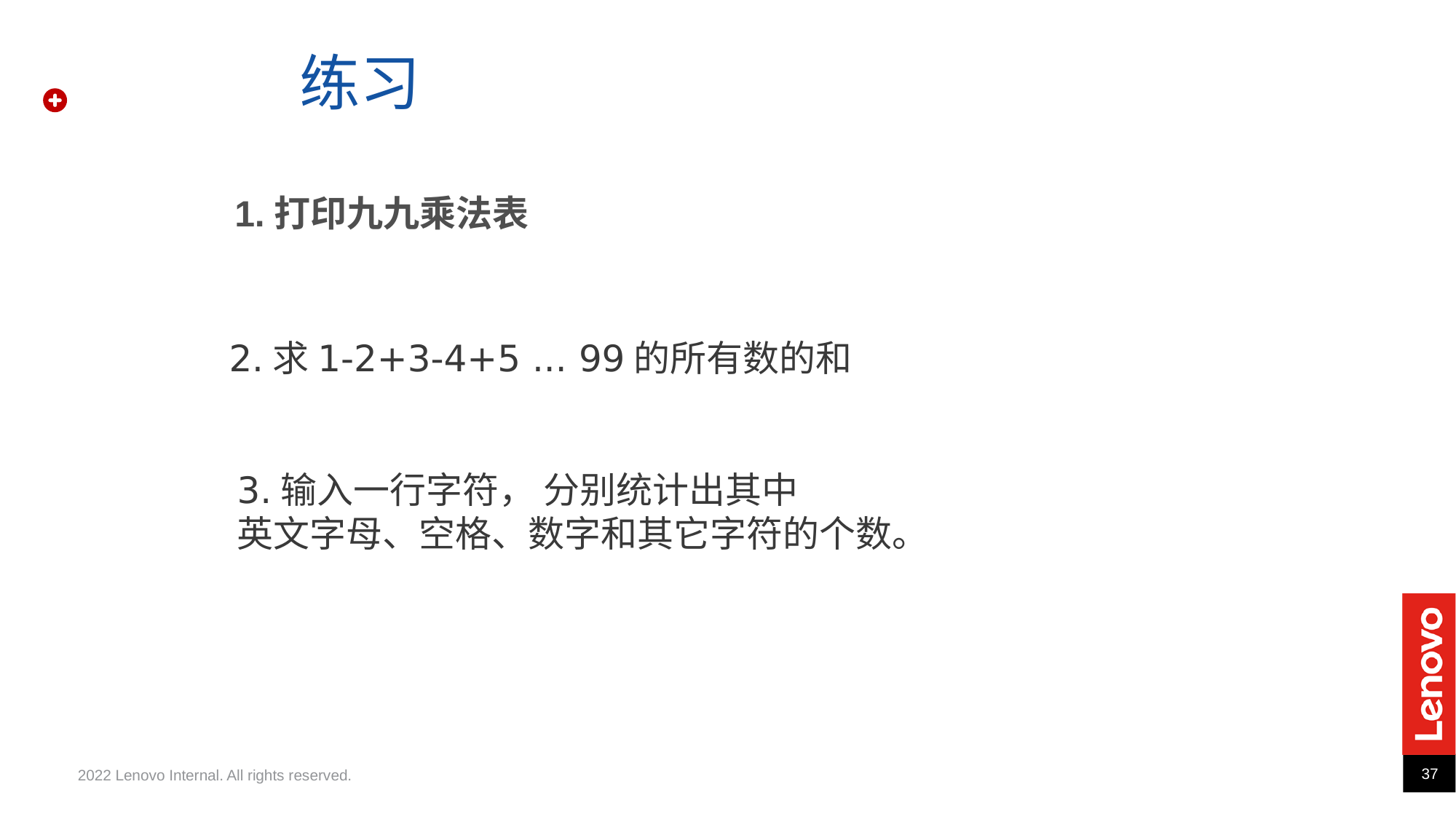

练习
1.打印九九乘法表
2.求1-2+3-4+5 ... 99的所有数的和

3.输入一行字符， 分别统计出其中
英文字母、空格、数字和其它字符的个数。